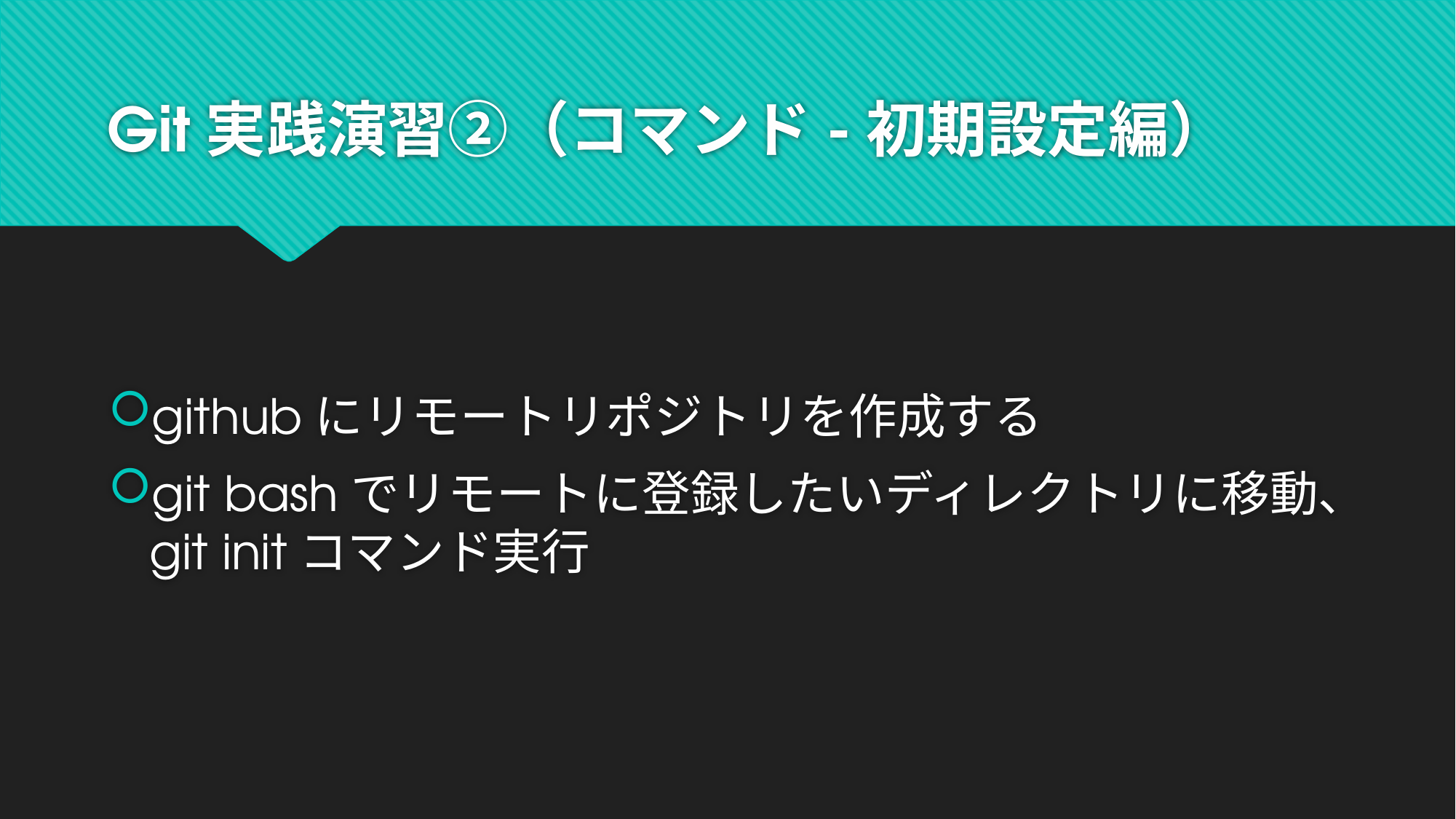

# Git実践演習②（コマンド-初期設定編）
githubにリモートリポジトリを作成する
git bashでリモートに登録したいディレクトリに移動、git initコマンド実行